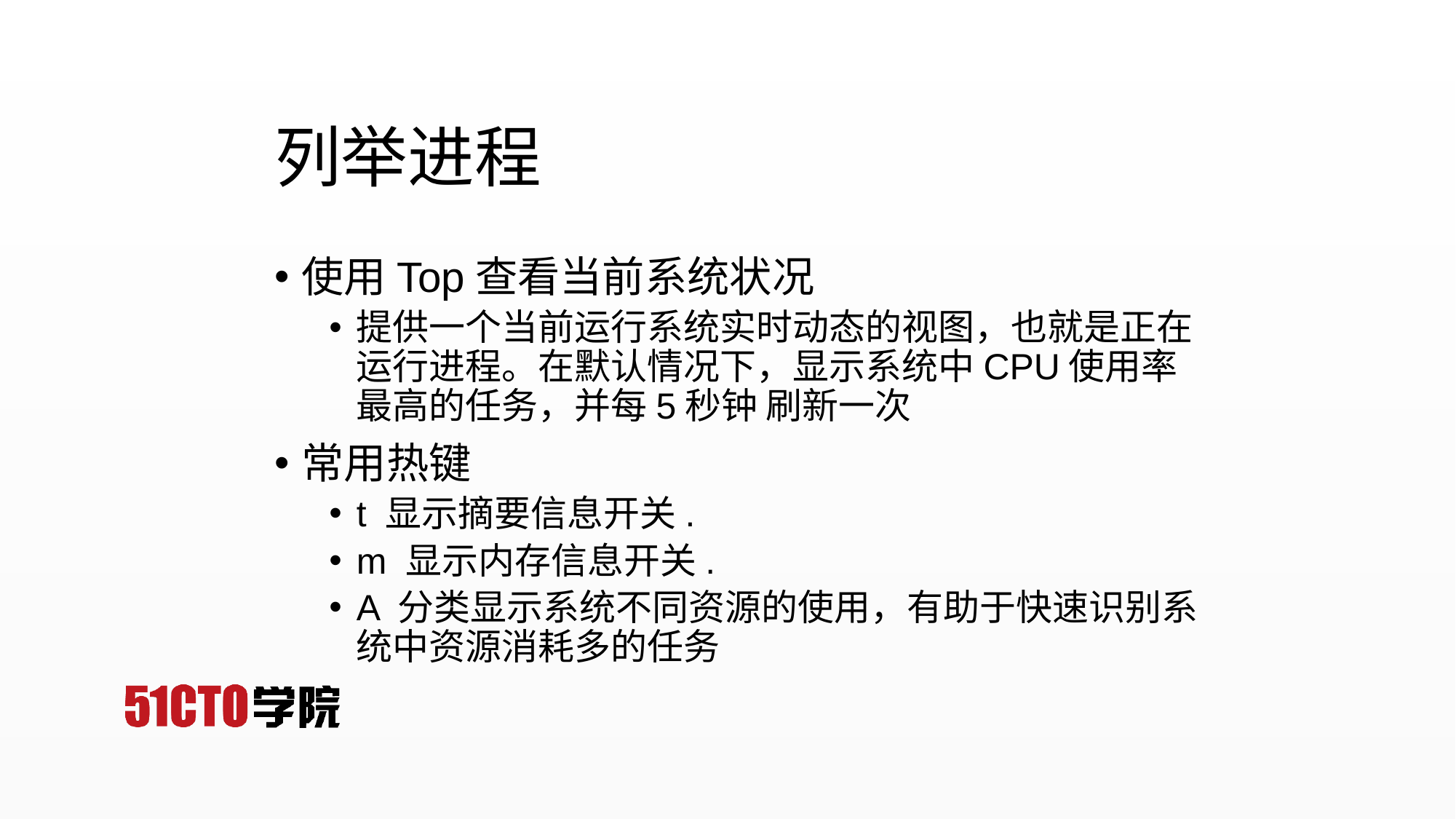

# 列举进程
使用Top查看当前系统状况
提供一个当前运行系统实时动态的视图，也就是正在运行进程。在默认情况下，显示系统中CPU使用率最高的任务，并每5秒钟 刷新一次
常用热键
t 显示摘要信息开关.
m 显示内存信息开关.
A 分类显示系统不同资源的使用，有助于快速识别系统中资源消耗多的任务